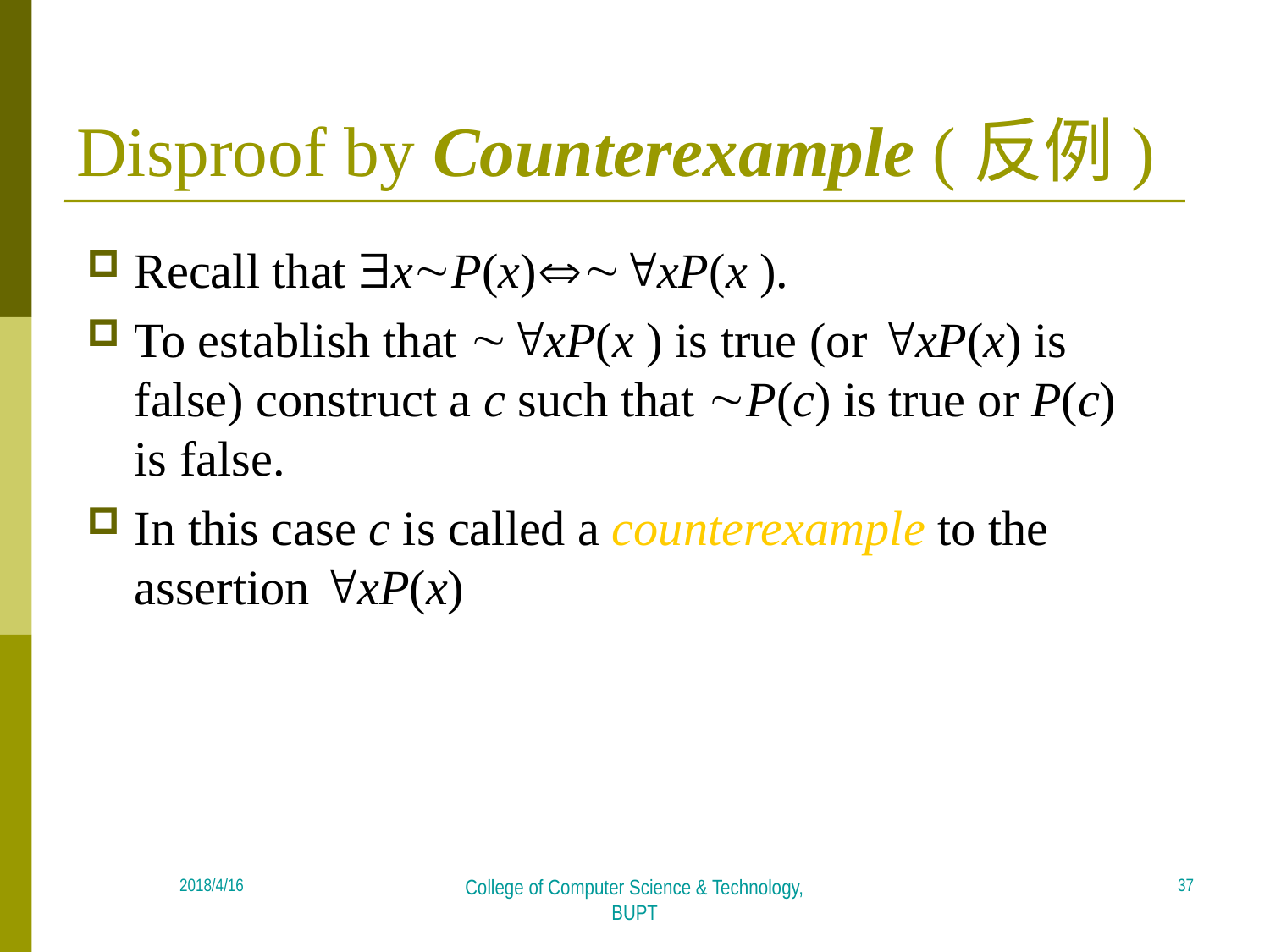

# Disproof by Counterexample (反例)
Recall that ∃x∼P(x)⇔∼∀xP(x ).
To establish that ∼∀xP(x ) is true (or ∀xP(x) is false) construct a c such that ∼P(c) is true or P(c) is false.
In this case c is called a counterexample to the assertion ∀xP(x)
37
2018/4/16
College of Computer Science & Technology, BUPT